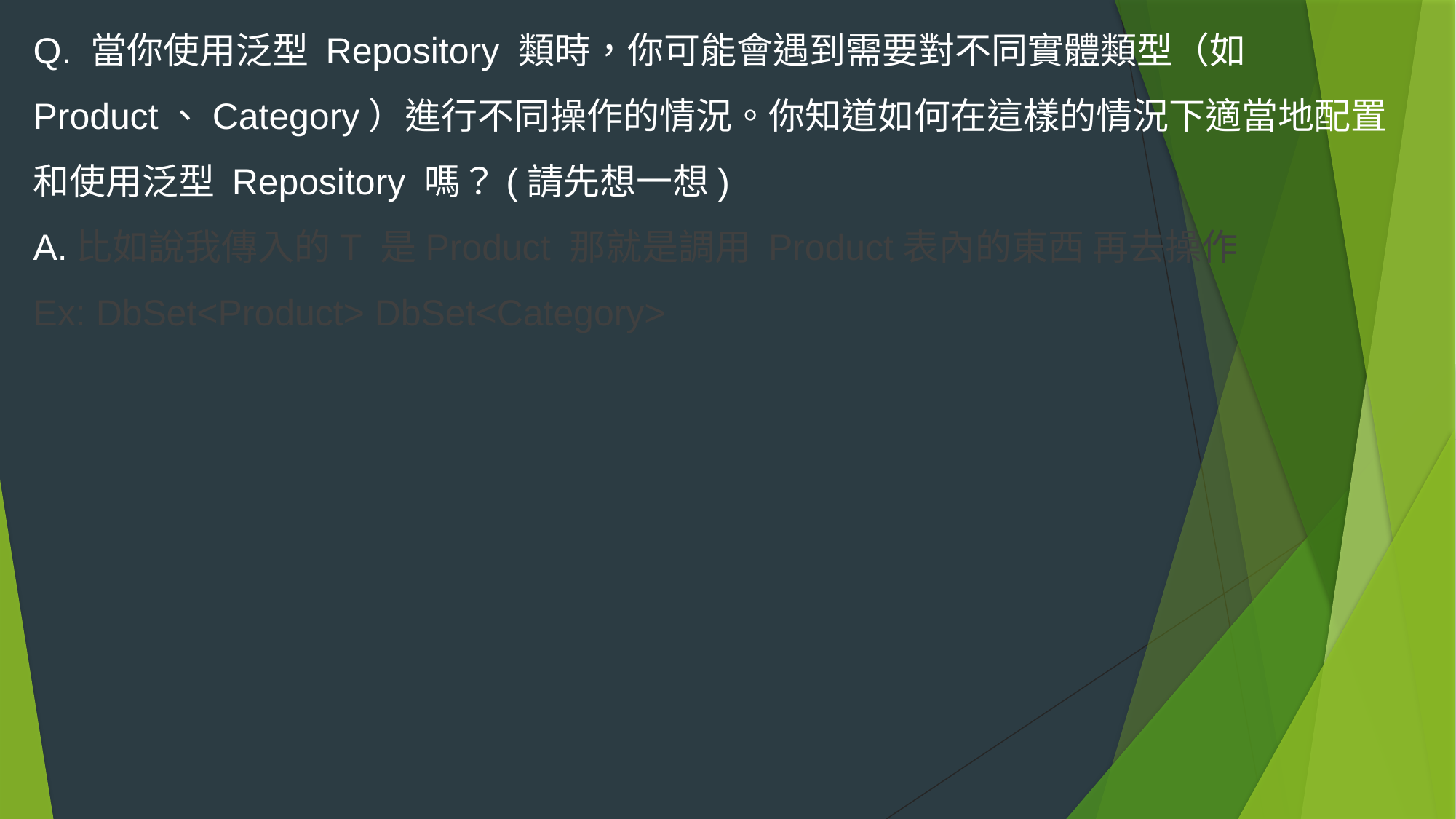

Q. 當你使用泛型 Repository 類時，你可能會遇到需要對不同實體類型（如 Product、Category）進行不同操作的情況。你知道如何在這樣的情況下適當地配置和使用泛型 Repository 嗎？(請先想一想)
A.比如說我傳入的T 是Product 那就是調用 Product表內的東西 再去操作
Ex: DbSet<Product> DbSet<Category>